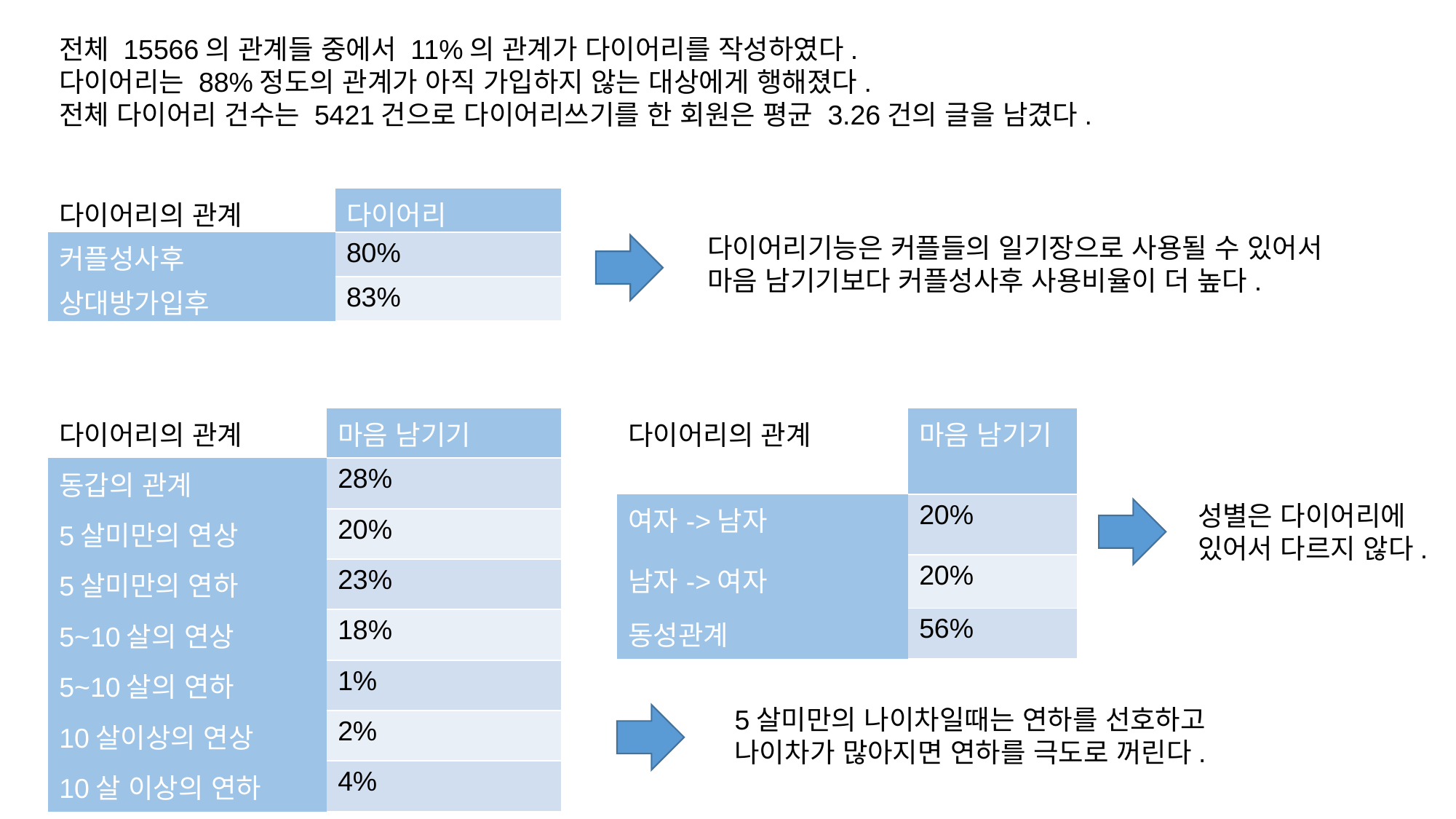

전체 15566의 관계들 중에서 11%의 관계가 다이어리를 작성하였다.
다이어리는 88%정도의 관계가 아직 가입하지 않는 대상에게 행해졌다.
전체 다이어리 건수는 5421건으로 다이어리쓰기를 한 회원은 평균 3.26건의 글을 남겼다.

| 다이어리의 관계 | 다이어리 |
| --- | --- |
| 커플성사후 | 80% |
| 상대방가입후 | 83% |
다이어리기능은 커플들의 일기장으로 사용될 수 있어서 마음 남기기보다 커플성사후 사용비율이 더 높다.

| 다이어리의 관계 | 마음 남기기 |
| --- | --- |
| 동갑의 관계 | 28% |
| 5살미만의 연상 | 20% |
| 5살미만의 연하 | 23% |
| 5~10살의 연상 | 18% |
| 5~10살의 연하 | 1% |
| 10살이상의 연상 | 2% |
| 10살 이상의 연하 | 4% |
| 다이어리의 관계 | 마음 남기기 |
| --- | --- |
| 여자->남자 | 20% |
| 남자->여자 | 20% |
| 동성관계 | 56% |
성별은 다이어리에 있어서 다르지 않다.

5살미만의 나이차일때는 연하를 선호하고
나이차가 많아지면 연하를 극도로 꺼린다.